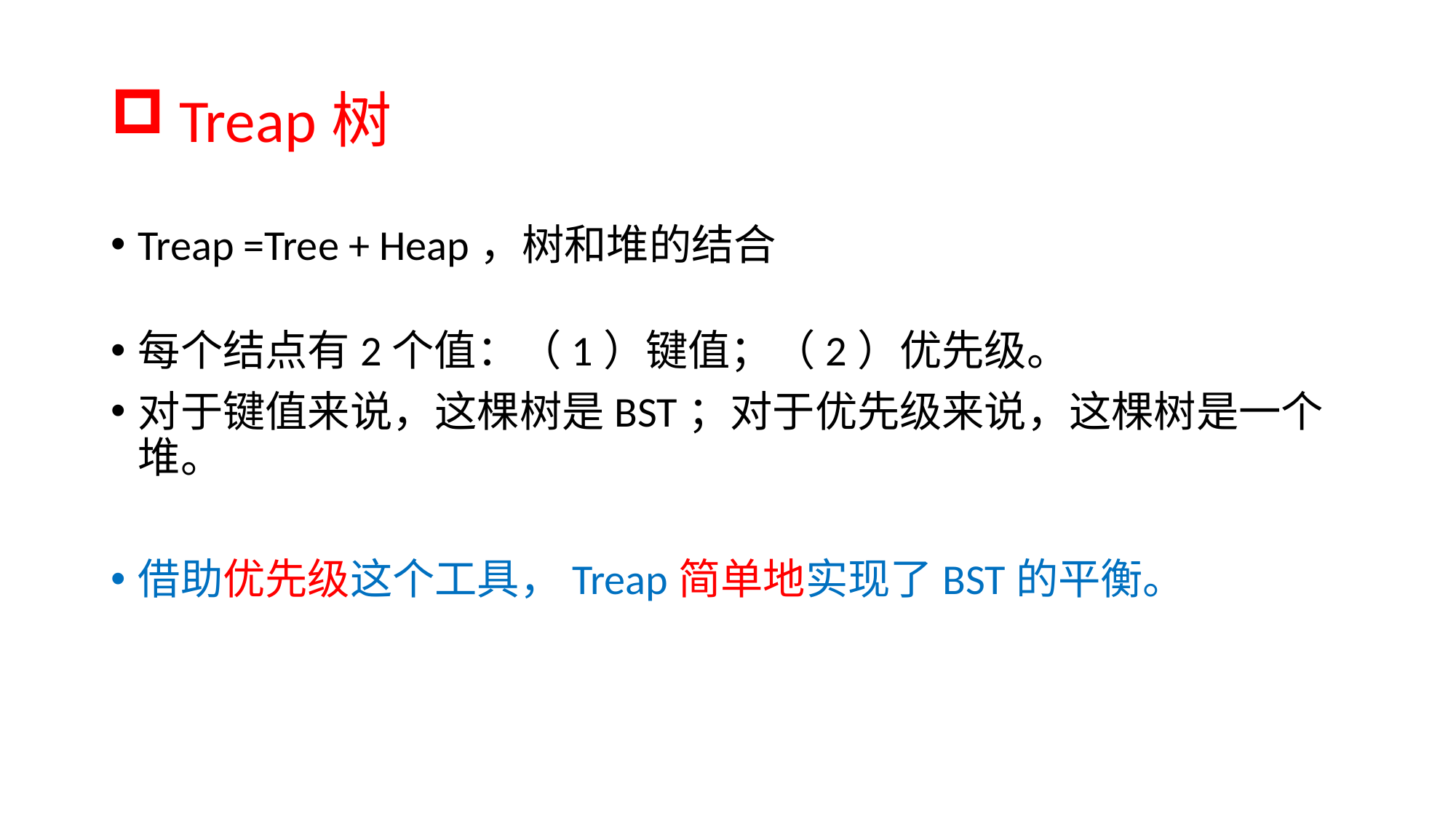

# Treap树
Treap =Tree + Heap，树和堆的结合

每个结点有2个值：（1）键值；（2）优先级。
对于键值来说，这棵树是BST；对于优先级来说，这棵树是一个堆。

借助优先级这个工具，Treap简单地实现了BST的平衡。